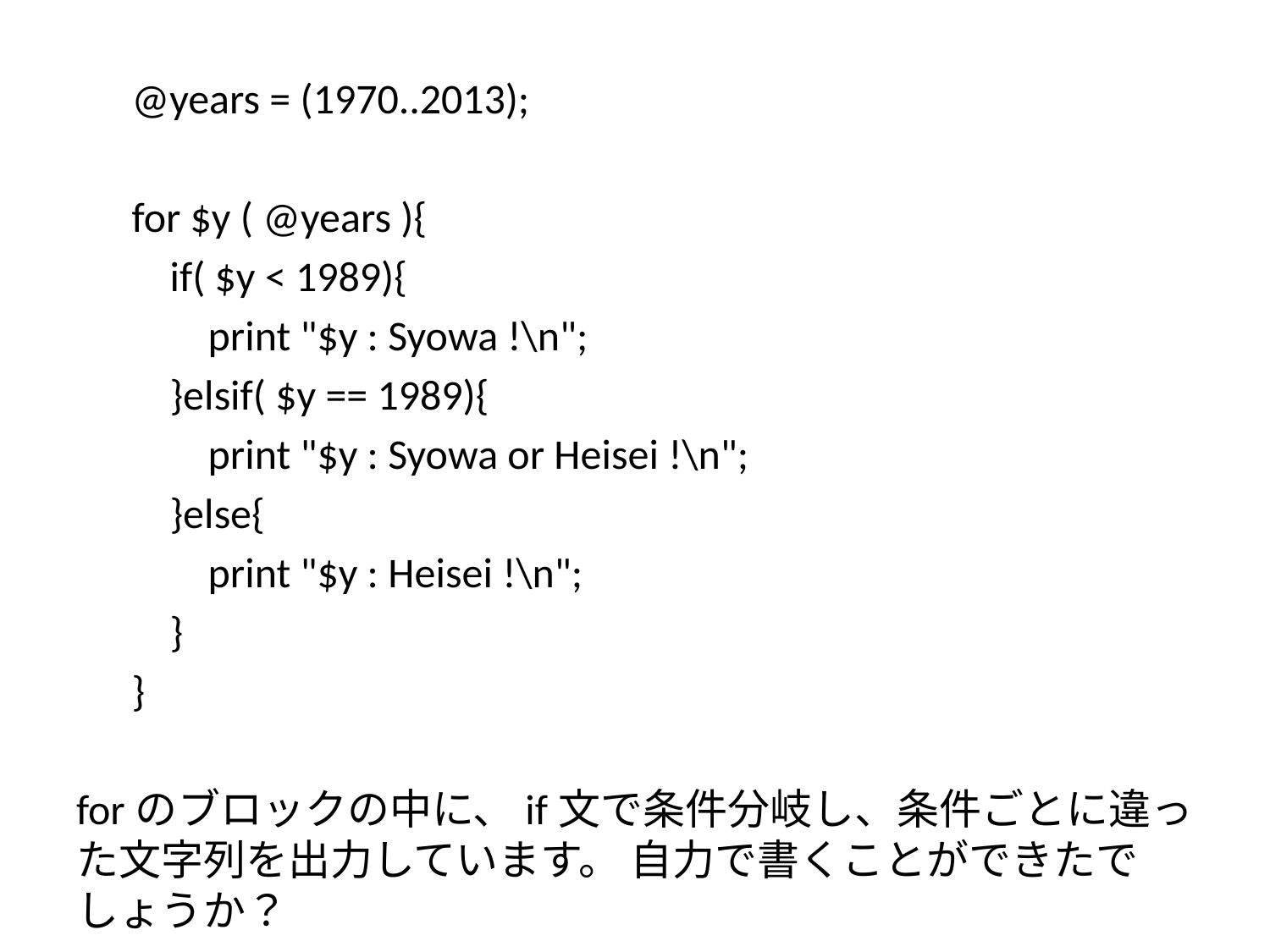

#
@years = (1970..2013);

for $y ( @years ){
    if( $y < 1989){
        print "$y : Syowa !\n";
    }elsif( $y == 1989){
        print "$y : Syowa or Heisei !\n";
    }else{
        print "$y : Heisei !\n";
    }
}

forのブロックの中に、if文で条件分岐し、条件ごとに違った文字列を出力しています。 自力で書くことができたでしょうか？